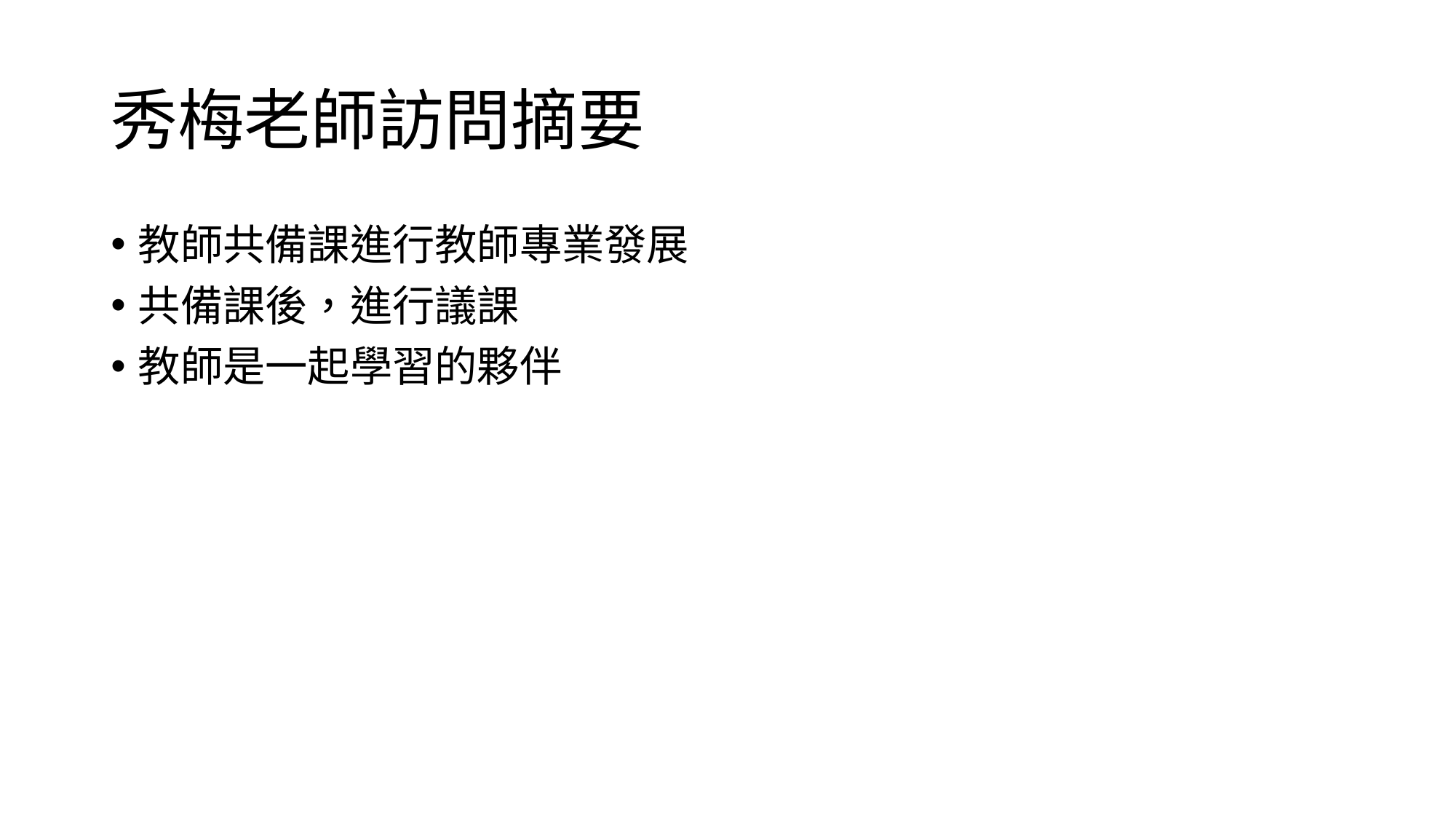

# 秀梅老師訪問摘要
教師共備課進行教師專業發展
共備課後，進行議課
教師是一起學習的夥伴